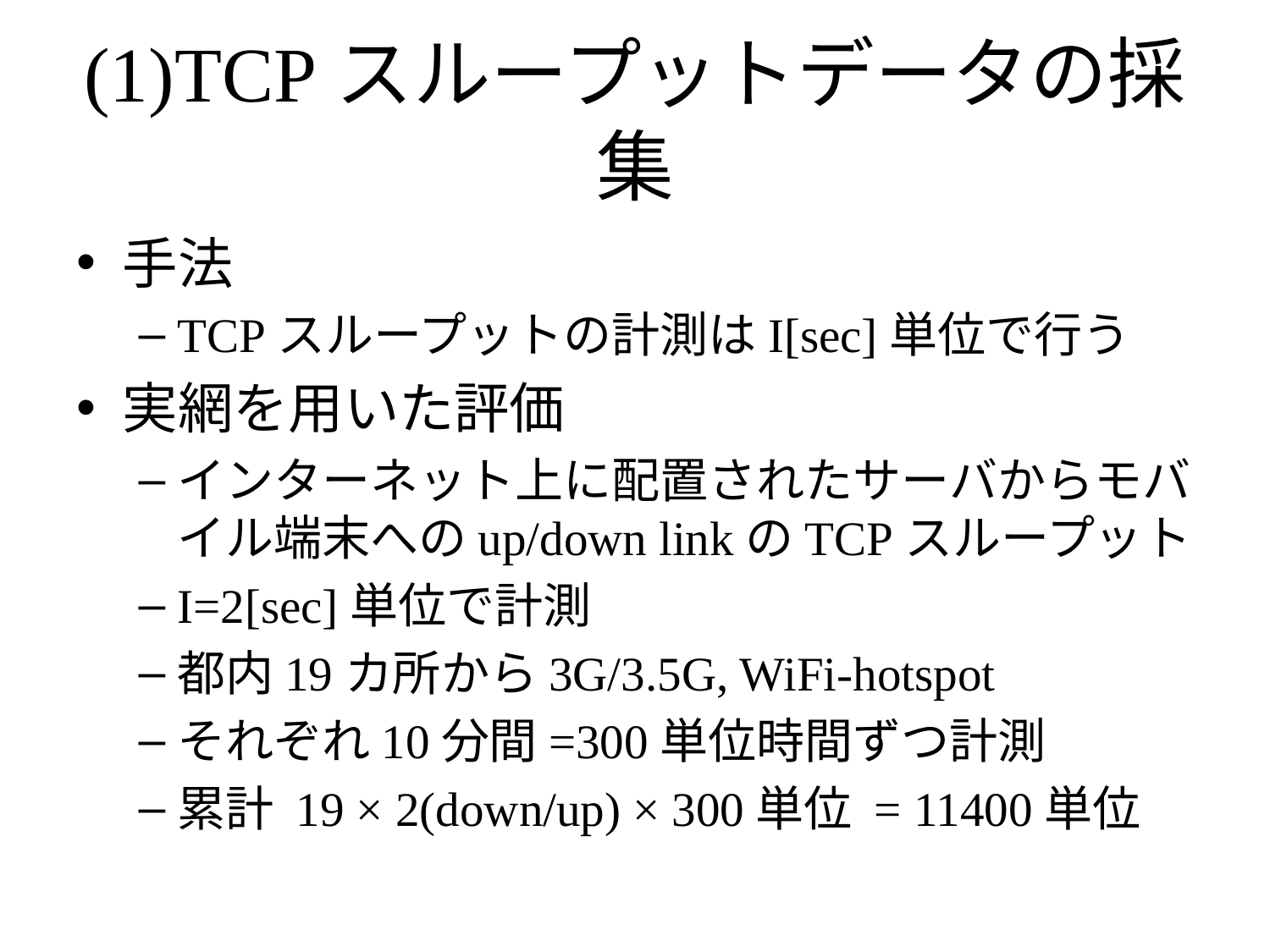

# (1)TCPスループットデータの採集
手法
TCPスループットの計測はI[sec]単位で行う
実網を用いた評価
インターネット上に配置されたサーバからモバイル端末へのup/down linkのTCPスループット
I=2[sec]単位で計測
都内19カ所から3G/3.5G, WiFi-hotspot
それぞれ10分間=300単位時間ずつ計測
累計 19 × 2(down/up) × 300単位 = 11400単位